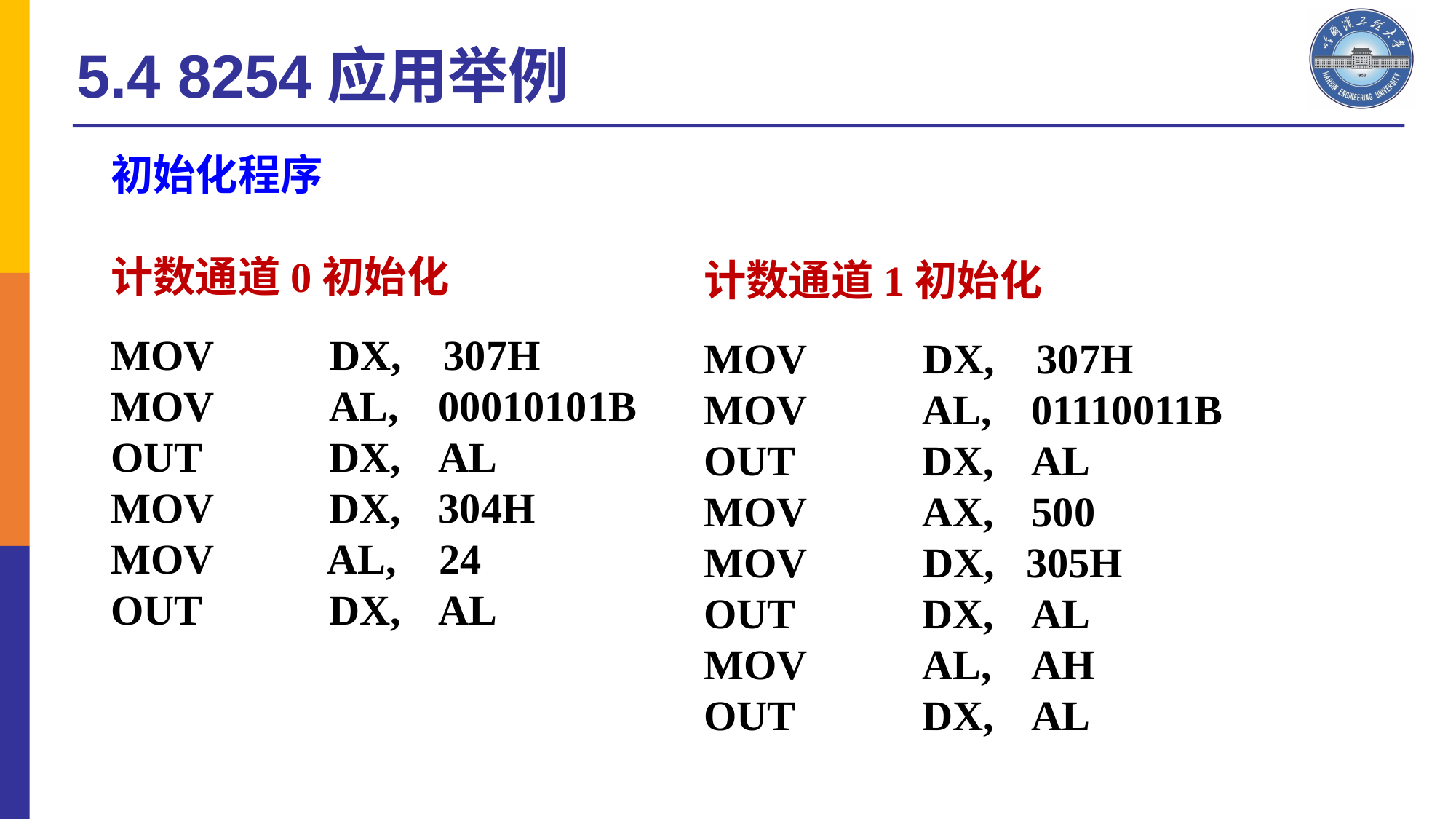

5.4 8254应用举例
初始化程序

计数通道0初始化
MOV           DX,    307H
MOV		AL,	00010101B
OUT		DX,	AL
MOV		DX,	304H
MOV           AL,    24
OUT		DX,	AL
计数通道1初始化
MOV           DX,    307H
MOV		AL,	01110011B
OUT		DX,	AL
MOV		AX,	500
MOV           DX,   305H
OUT		DX,	AL
MOV		AL,	AH
OUT		DX,	AL